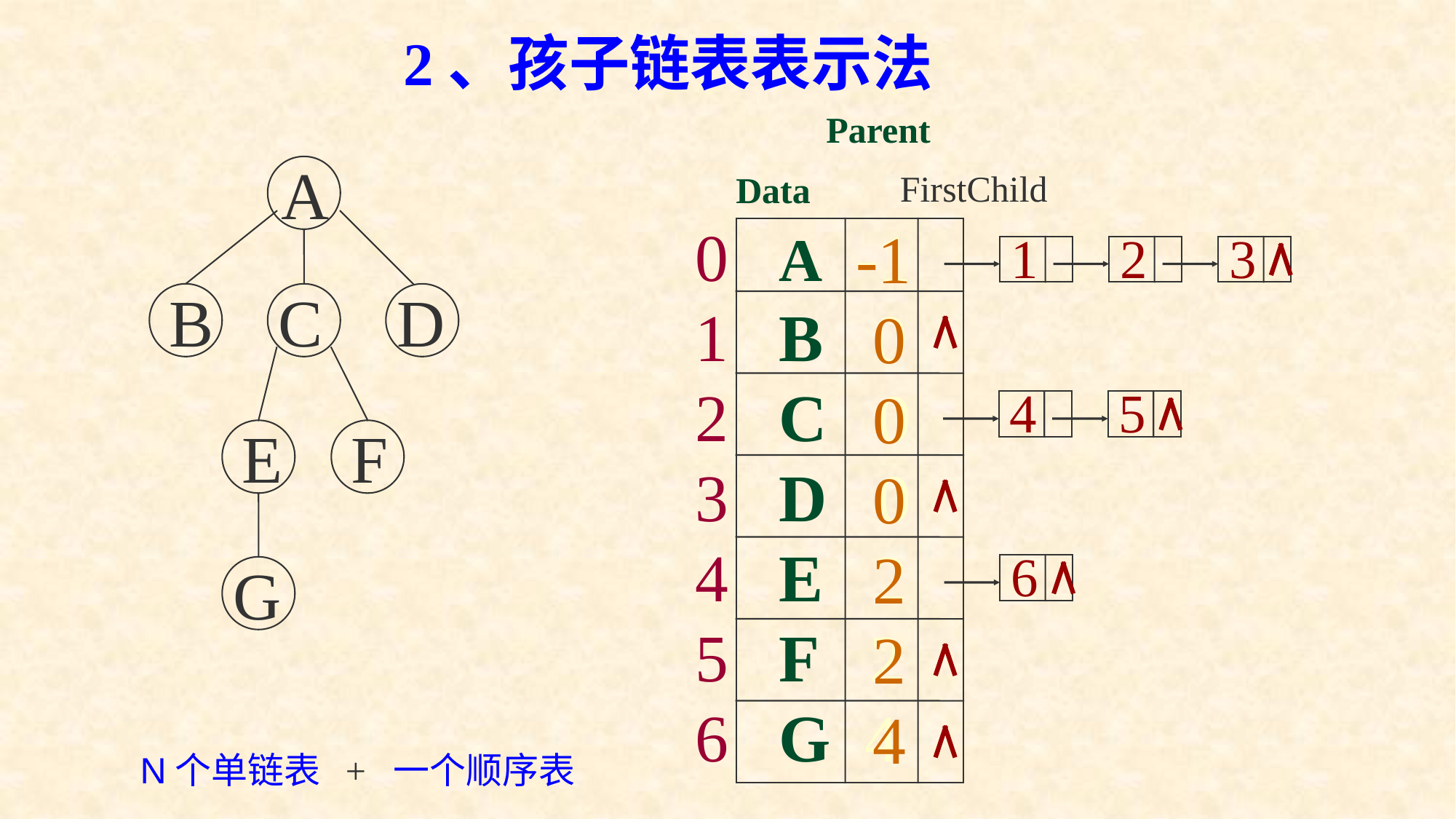

2、孩子链表表示法
Parent
A

B
C
D

E
F

G

 Data
FirstChild
0   A  -1
1   B   0
2   C   0
3   D   0
4   E   2
5   F   2
6   G  4

-1
 0
 0
 0
 2
 2
 4
  1      2      3

4      5

6

N个单链表  +  一个顺序表